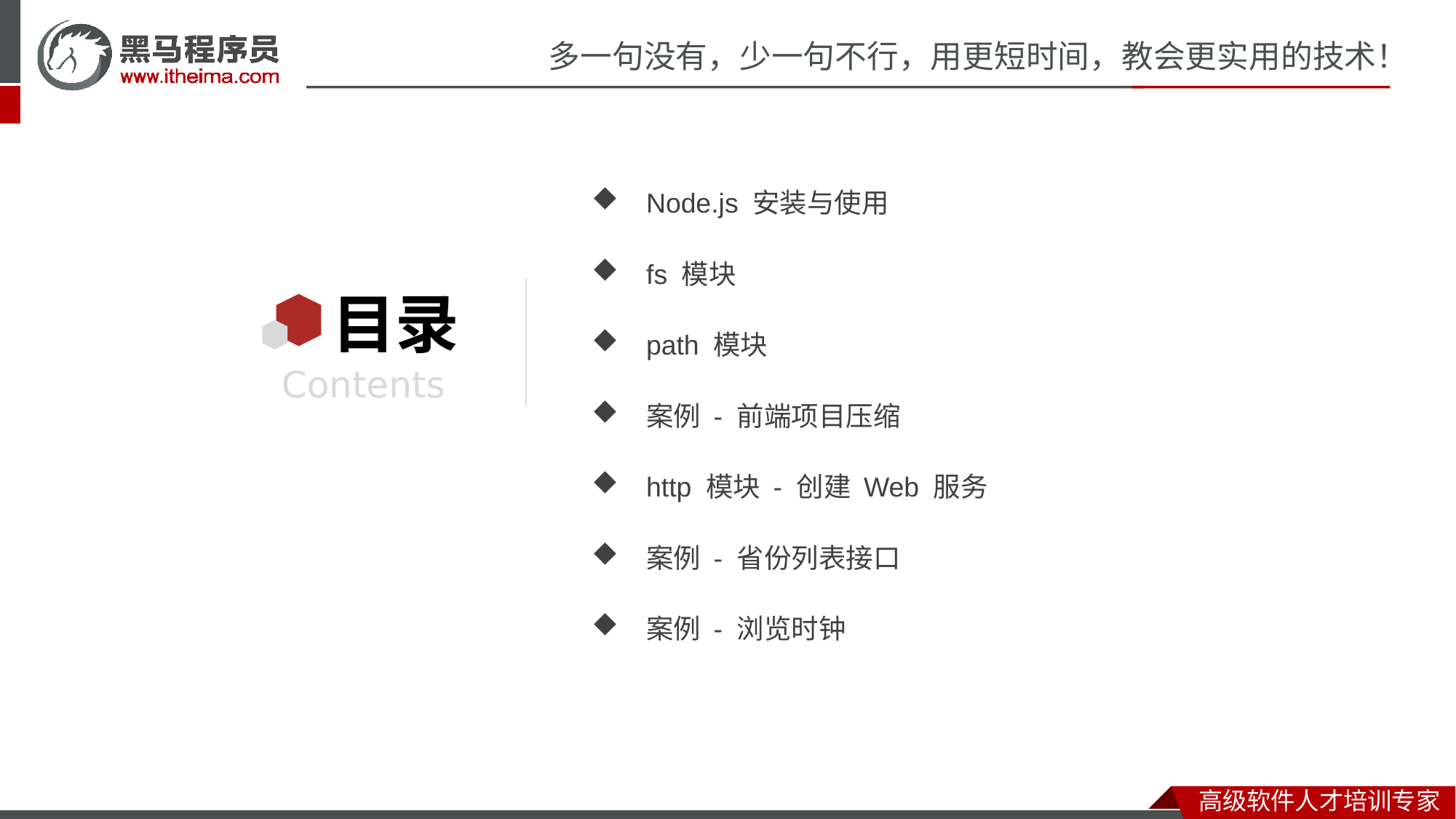

Node.js 安装与使用
fs 模块
path 模块
案例 - 前端项目压缩
http 模块 - 创建 Web 服务
案例 - 省份列表接口
案例 - 浏览时钟